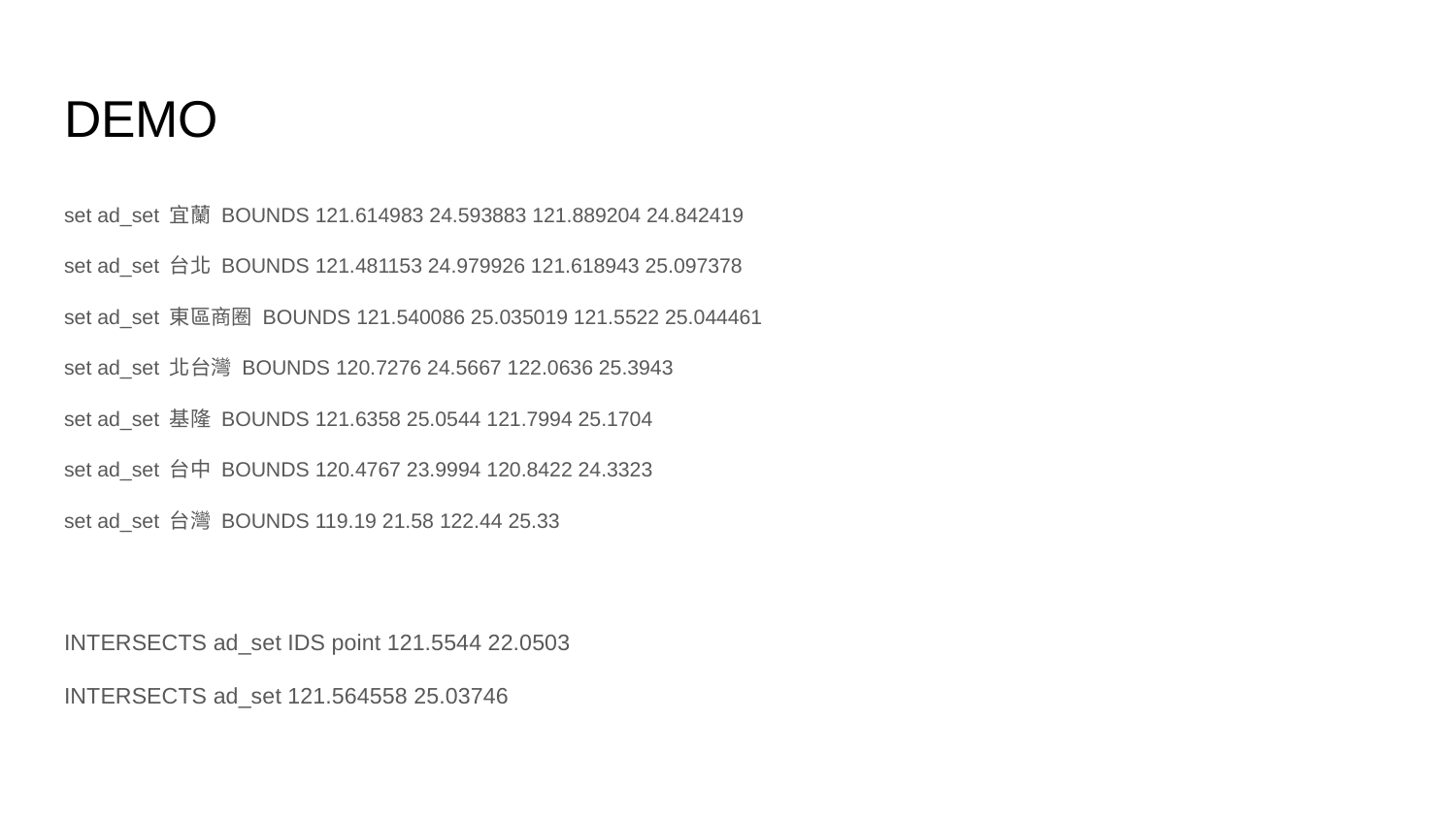

# DEMO
set ad_set 宜蘭 BOUNDS 121.614983 24.593883 121.889204 24.842419
set ad_set 台北 BOUNDS 121.481153 24.979926 121.618943 25.097378
set ad_set 東區商圈 BOUNDS 121.540086 25.035019 121.5522 25.044461
set ad_set 北台灣 BOUNDS 120.7276 24.5667 122.0636 25.3943
set ad_set 基隆 BOUNDS 121.6358 25.0544 121.7994 25.1704
set ad_set 台中 BOUNDS 120.4767 23.9994 120.8422 24.3323
set ad_set 台灣 BOUNDS 119.19 21.58 122.44 25.33

INTERSECTS ad_set IDS point 121.5544 22.0503
INTERSECTS ad_set 121.564558 25.03746